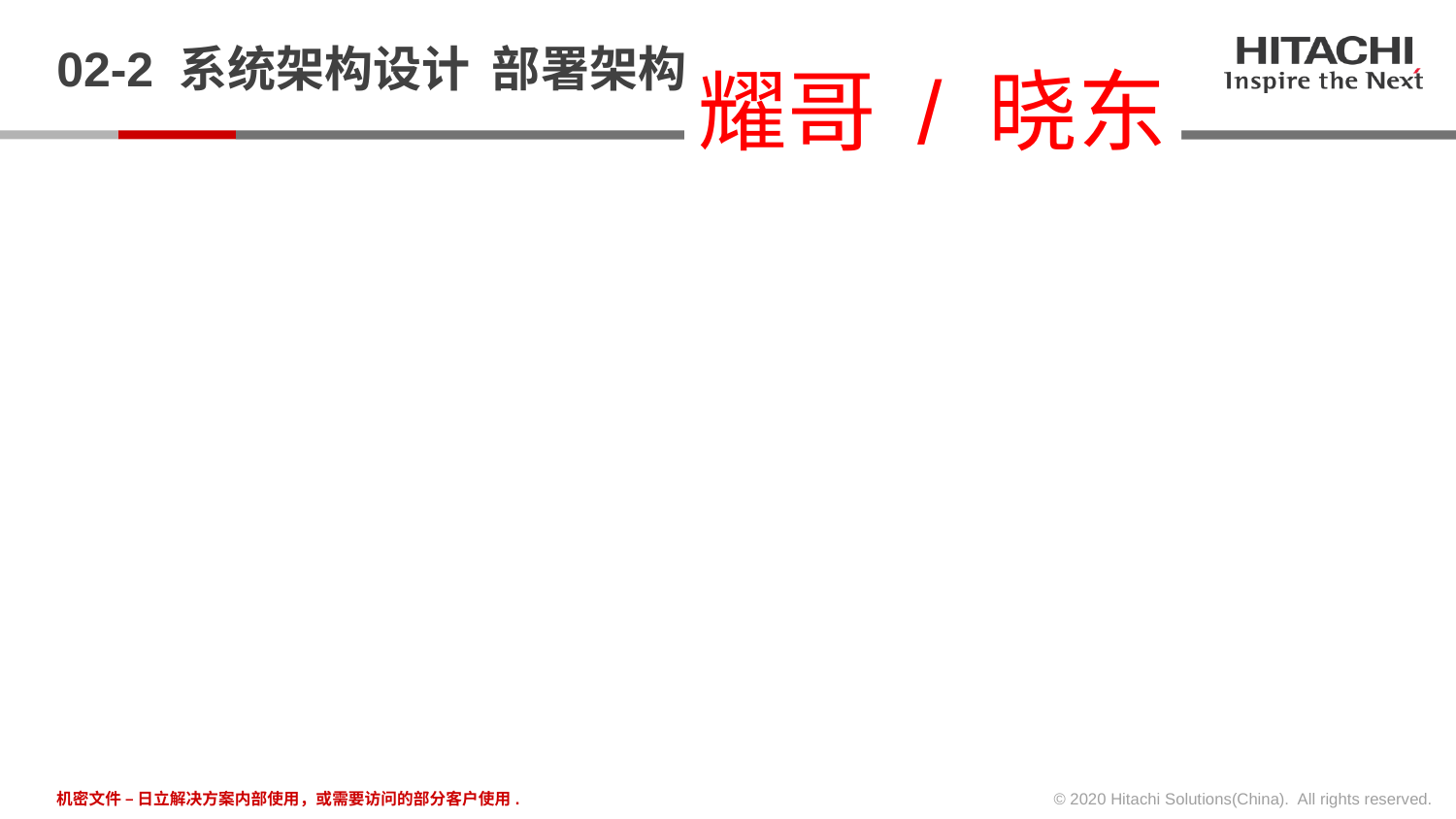

# 02-2 系统架构设计  部署架构
耀哥 / 晓东